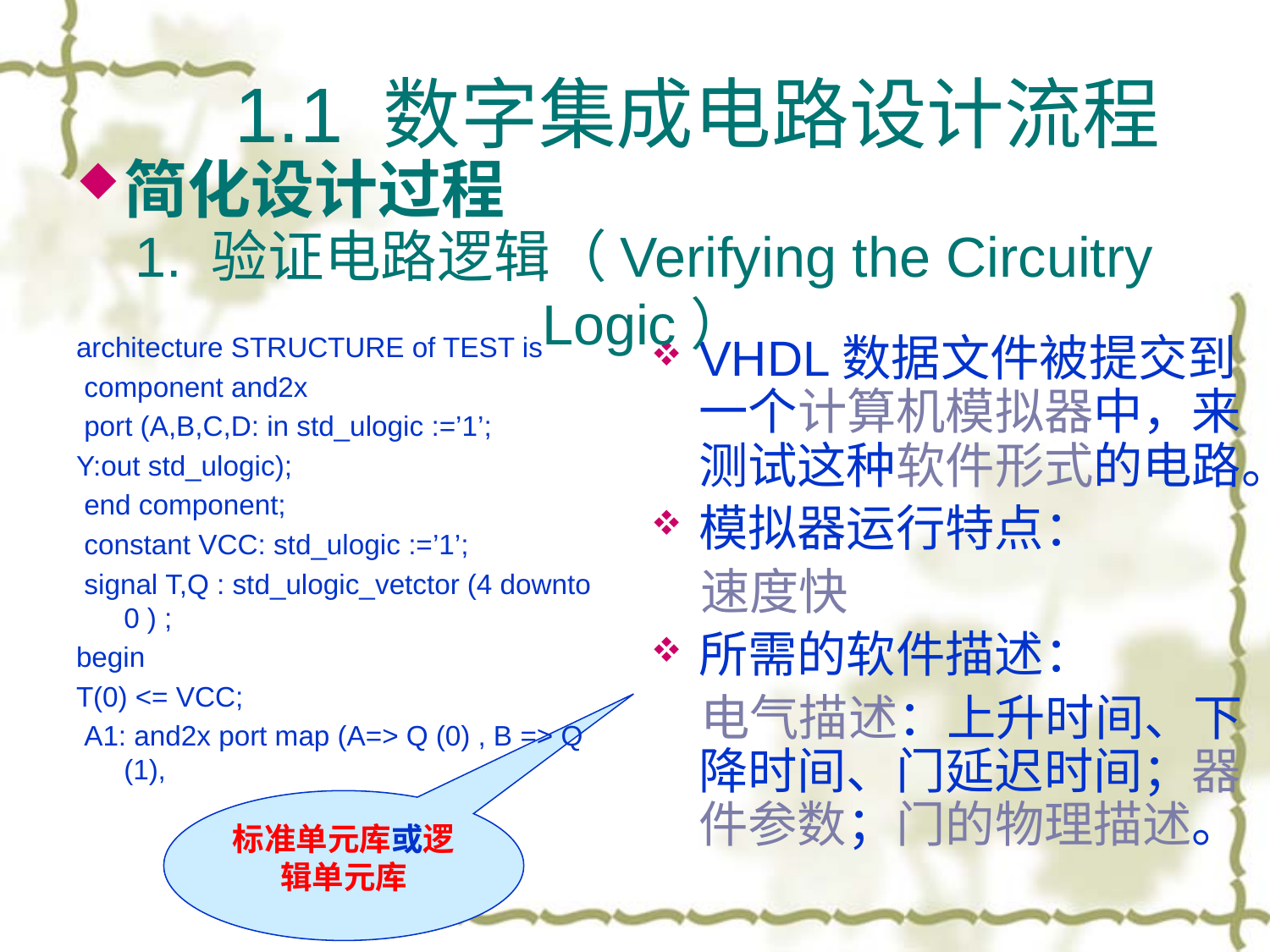

1.1 数字集成电路设计流程
简化设计过程

1. 验证电路逻辑（Verifying the Circuitry Logic）
architecture STRUCTURE of TEST is
 component and2x
 port (A,B,C,D: in std_ulogic :=’1’;
Y:out std_ulogic);
 end component;
 constant VCC: std_ulogic :=’1’;
 signal T,Q : std_ulogic_vetctor (4 downto 0 ) ;
begin
T(0) <= VCC;
 A1: and2x port map (A=> Q (0) , B => Q (1),
VHDL数据文件被提交到一个计算机模拟器中，来测试这种软件形式的电路。
模拟器运行特点：
　速度快
所需的软件描述：
　电气描述：上升时间、下降时间、门延迟时间；器件参数；门的物理描述。
标准单元库或逻辑单元库
7